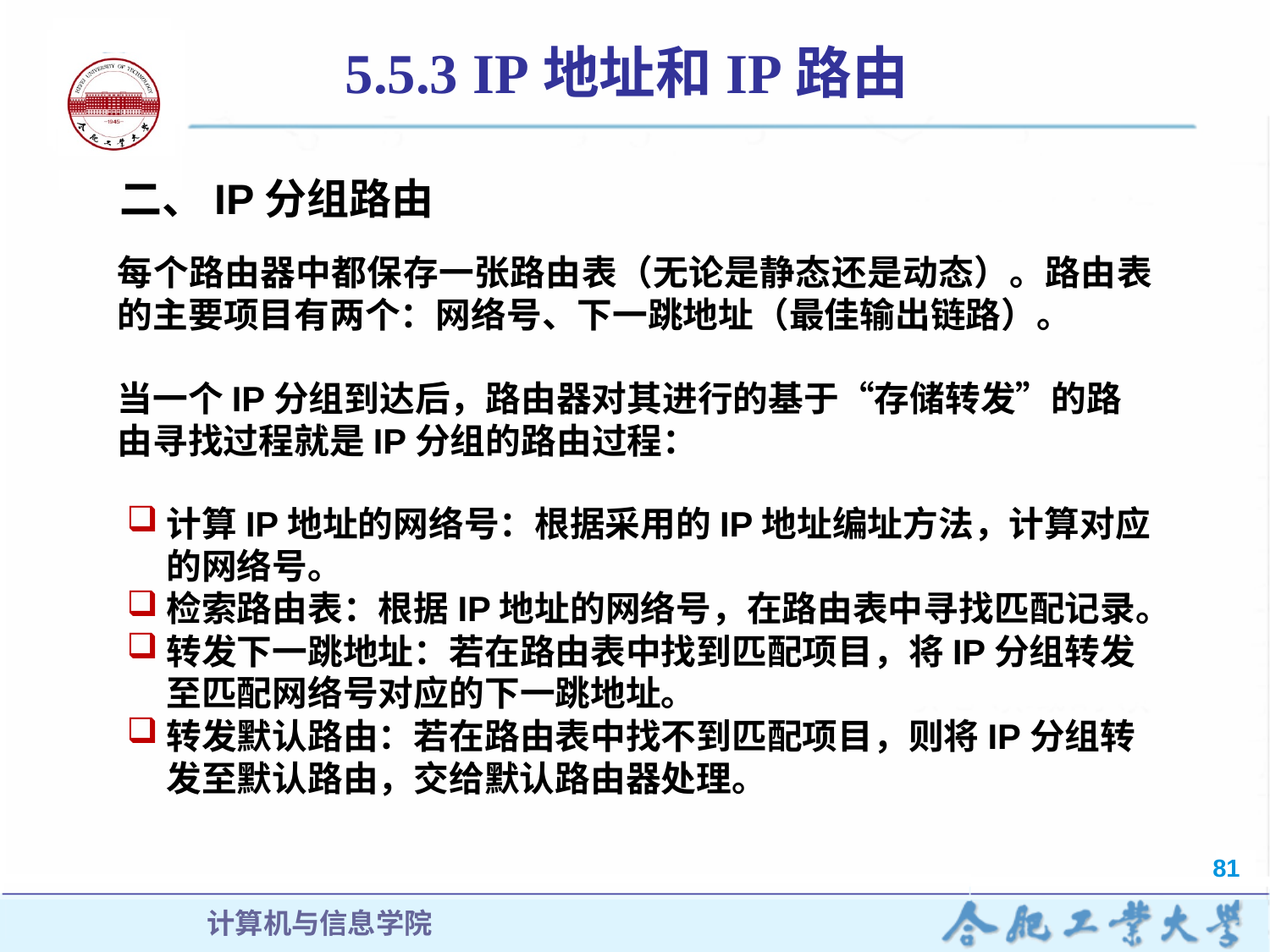

5.5.3 IP地址和IP路由
二、IP分组路由
每个路由器中都保存一张路由表（无论是静态还是动态）。路由表的主要项目有两个：网络号、下一跳地址（最佳输出链路）。
当一个IP分组到达后，路由器对其进行的基于“存储转发”的路由寻找过程就是IP分组的路由过程：
计算IP地址的网络号：根据采用的IP地址编址方法，计算对应的网络号。
检索路由表：根据IP地址的网络号，在路由表中寻找匹配记录。
转发下一跳地址：若在路由表中找到匹配项目，将IP分组转发至匹配网络号对应的下一跳地址。
转发默认路由：若在路由表中找不到匹配项目，则将IP分组转发至默认路由，交给默认路由器处理。